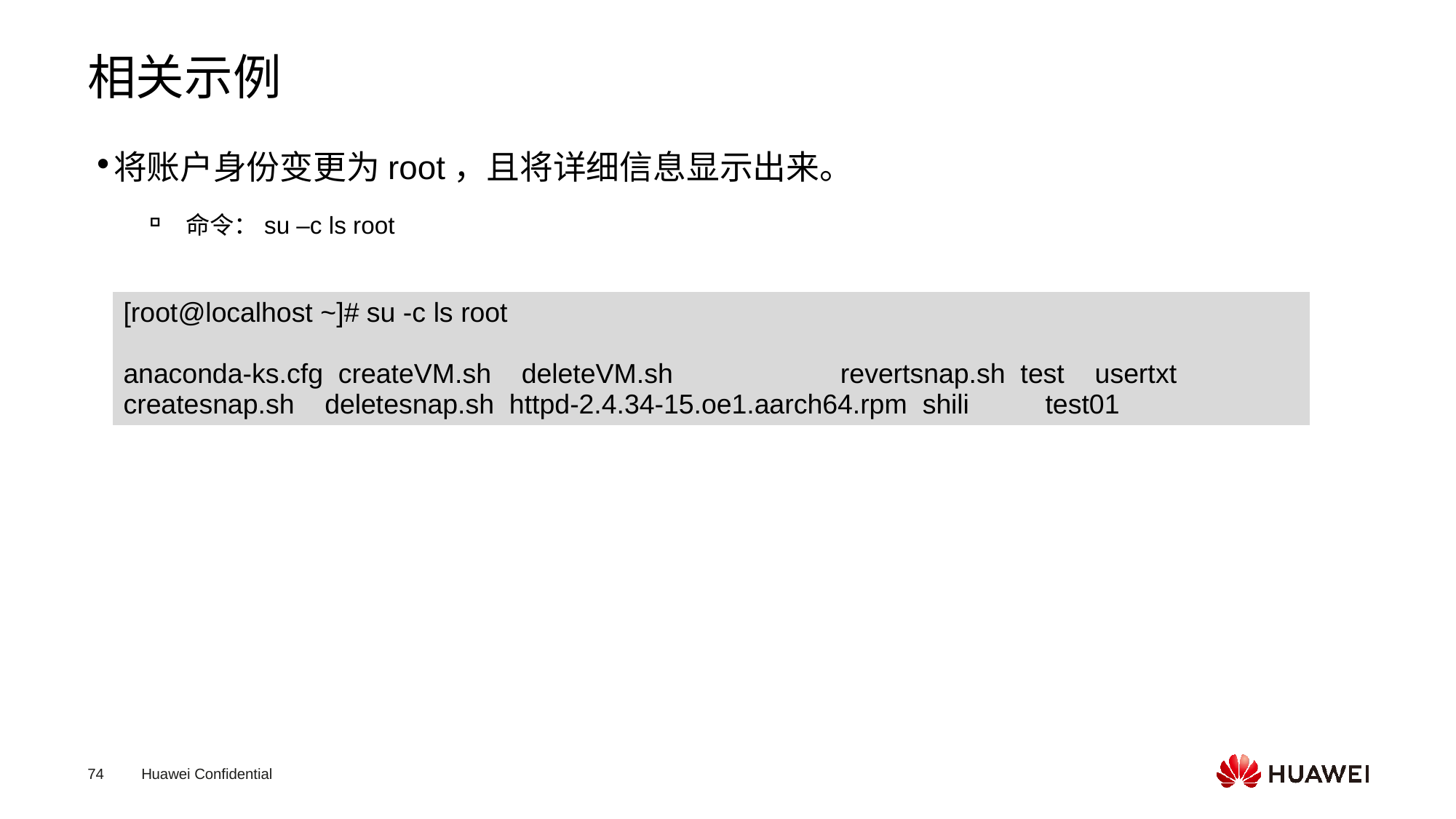

# 相关示例
将账户身份变更为root，且将详细信息显示出来。
命令：su –c ls root

| [root@localhost ~]# su -c ls root anaconda-ks.cfg createVM.sh deleteVM.sh revertsnap.sh test usertxt createsnap.sh deletesnap.sh httpd-2.4.34-15.oe1.aarch64.rpm shili test01 |
| --- |